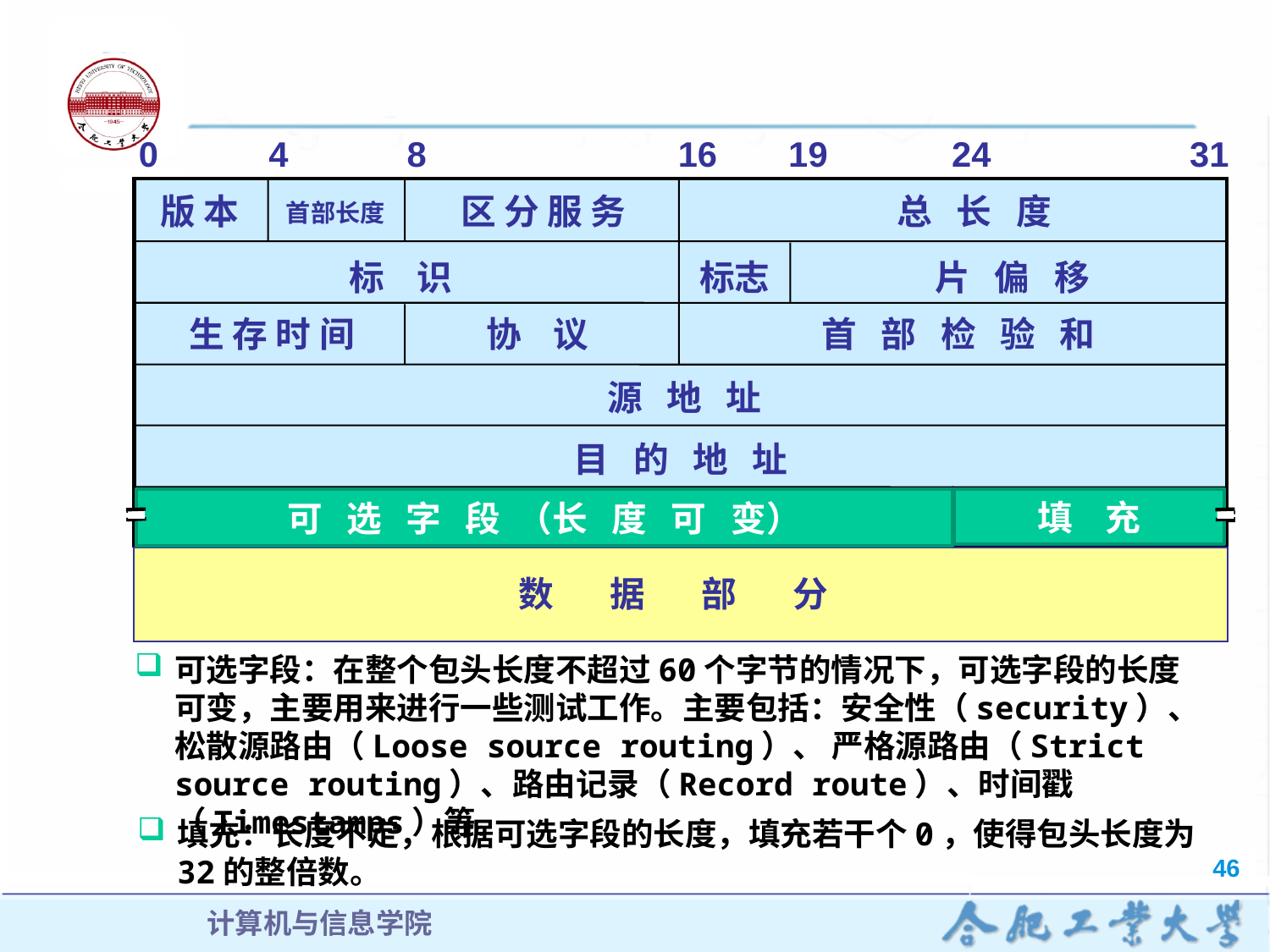

0
4
8
16
19
24
31

版 本
区 分 服 务
总   长   度
首部长度

标    识
标志
片   偏   移

生 存 时 间
协    议
首   部   检   验   和

源   地   址

目   的   地   址

可   选   字   段  （长   度   可   变）
填    充

数       据       部       分
可   选   字   段  （长   度   可   变）
填    充

可选字段：在整个包头长度不超过60个字节的情况下，可选字段的长度可变，主要用来进行一些测试工作。主要包括：安全性（security）、松散源路由（Loose source routing）、 严格源路由（Strict source routing）、路由记录（Record route）、时间戳（Timestamps）等。
填充：长度不定，根据可选字段的长度，填充若干个0，使得包头长度为32的整倍数。